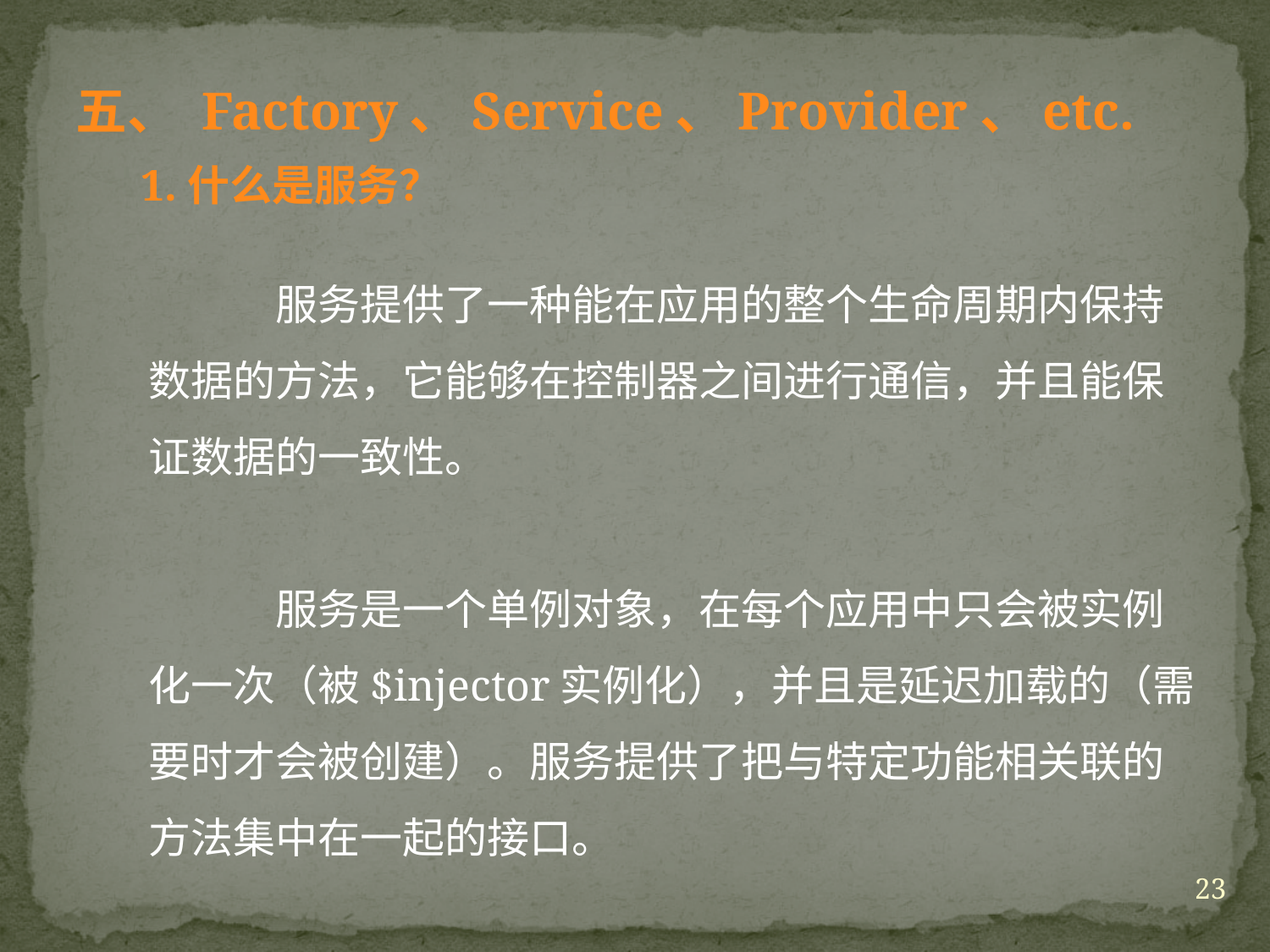

# 五、 Factory、Service、Provider、etc.
1.什么是服务？
	服务提供了一种能在应用的整个生命周期内保持数据的方法，它能够在控制器之间进行通信，并且能保证数据的一致性。

	服务是一个单例对象，在每个应用中只会被实例化一次（被$injector实例化），并且是延迟加载的（需要时才会被创建）。服务提供了把与特定功能相关联的方法集中在一起的接口。
23